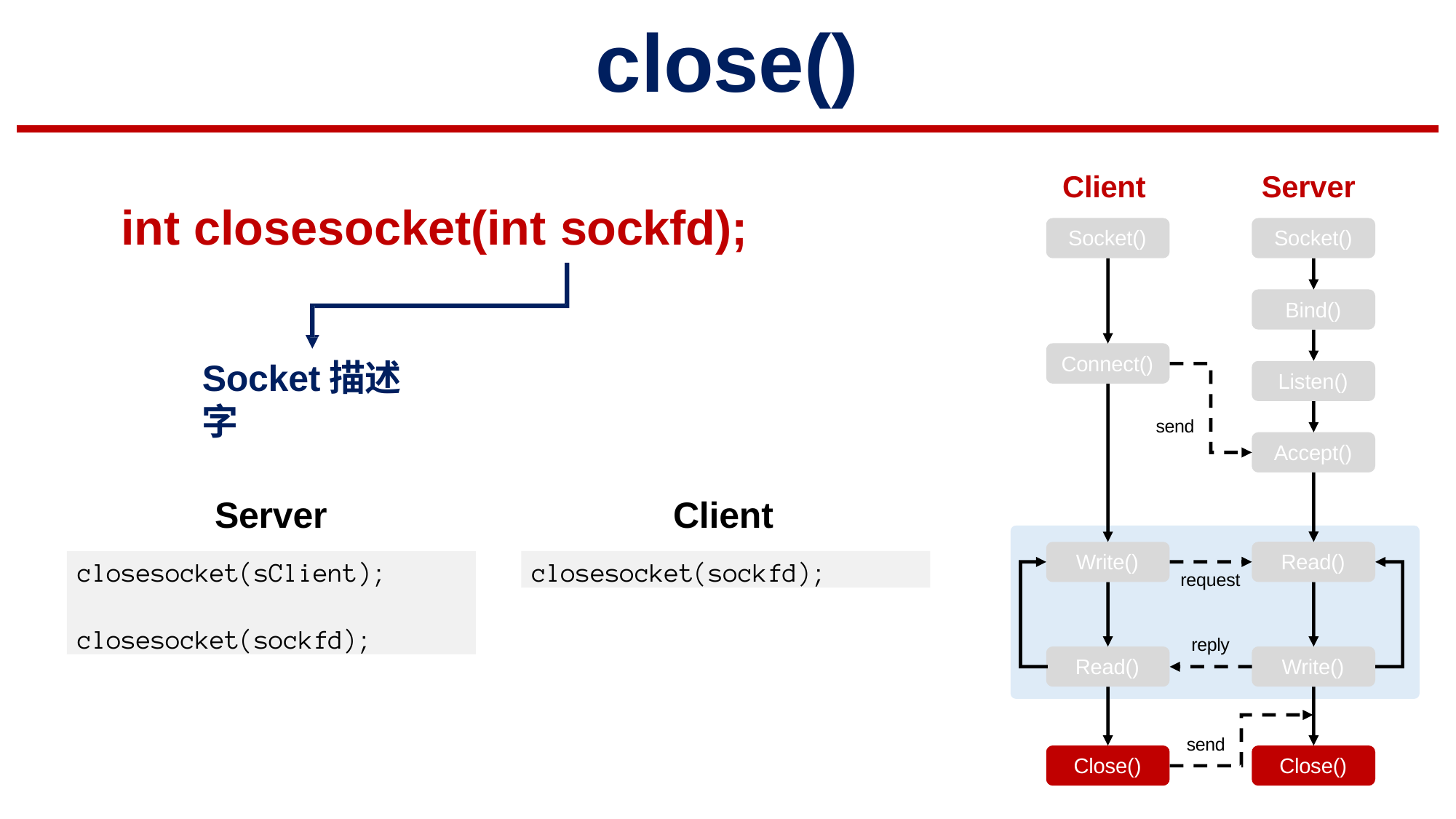

# close()
Client
Socket()
Server
Socket()
int closesocket(int sockfd);

Bind()
Connect()
Socket描述字

Listen()
send
Accept()

Server
Client

Write()
Read()
closesocket(sClient);

closesocket(sockfd);
closesocket(sockfd);
request

reply

Read()
Write()
send

Close()
Close()